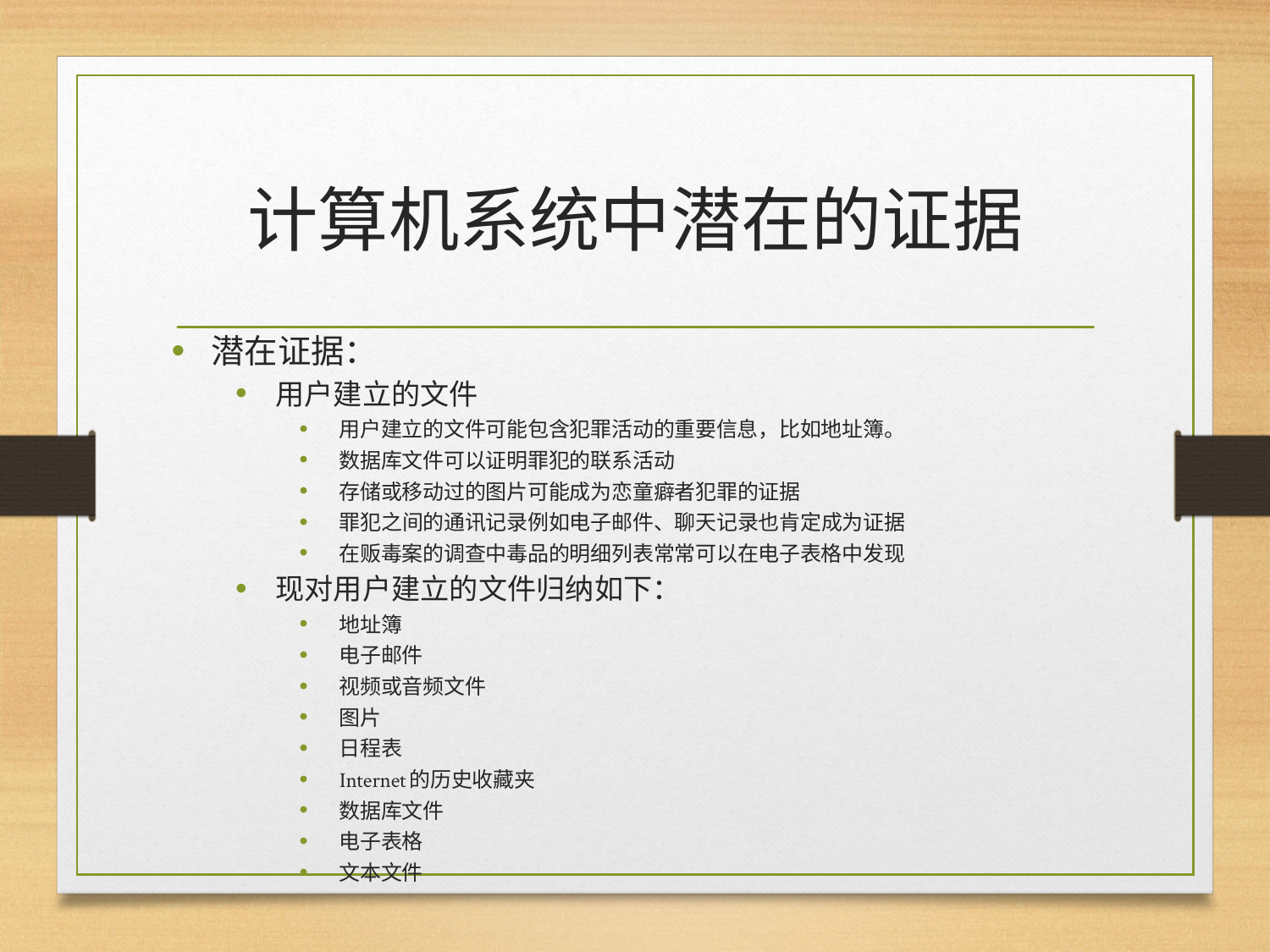

# 计算机系统中潜在的证据
潜在证据：
用户建立的文件
用户建立的文件可能包含犯罪活动的重要信息，比如地址簿。
数据库文件可以证明罪犯的联系活动
存储或移动过的图片可能成为恋童癖者犯罪的证据
罪犯之间的通讯记录例如电子邮件、聊天记录也肯定成为证据
在贩毒案的调查中毒品的明细列表常常可以在电子表格中发现
现对用户建立的文件归纳如下：
地址簿
电子邮件
视频或音频文件
图片
日程表
Internet的历史收藏夹
数据库文件
电子表格
文本文件